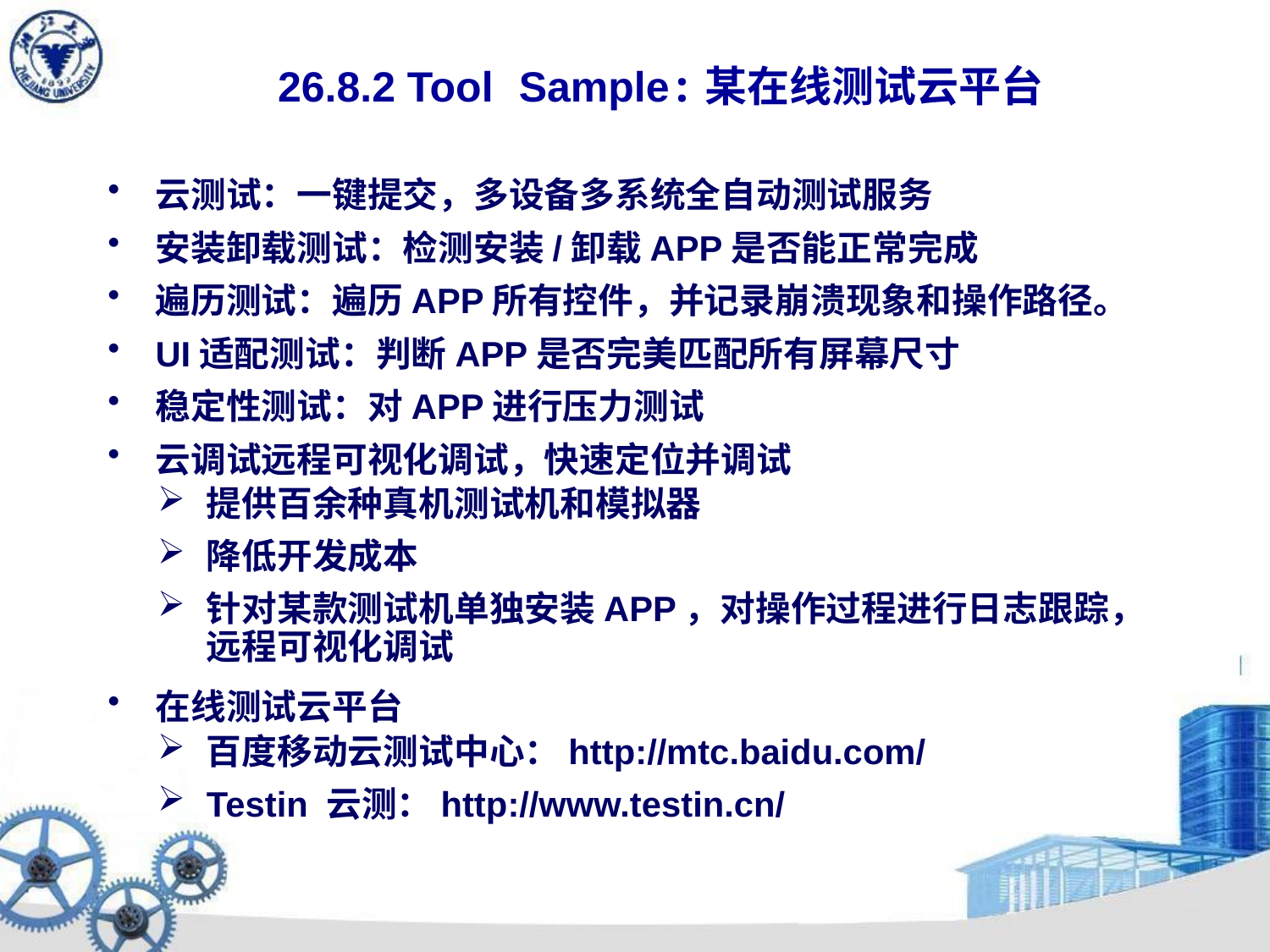

# 26.8.2 Tool Sample:某在线测试云平台
云测试：一键提交，多设备多系统全自动测试服务
安装卸载测试：检测安装/卸载APP是否能正常完成
遍历测试：遍历APP所有控件，并记录崩溃现象和操作路径。
UI适配测试：判断APP是否完美匹配所有屏幕尺寸
稳定性测试：对APP进行压力测试
云调试远程可视化调试，快速定位并调试
提供百余种真机测试机和模拟器
降低开发成本
针对某款测试机单独安装APP，对操作过程进行日志跟踪，远程可视化调试
在线测试云平台
百度移动云测试中心：http://mtc.baidu.com/
Testin 云测：http://www.testin.cn/